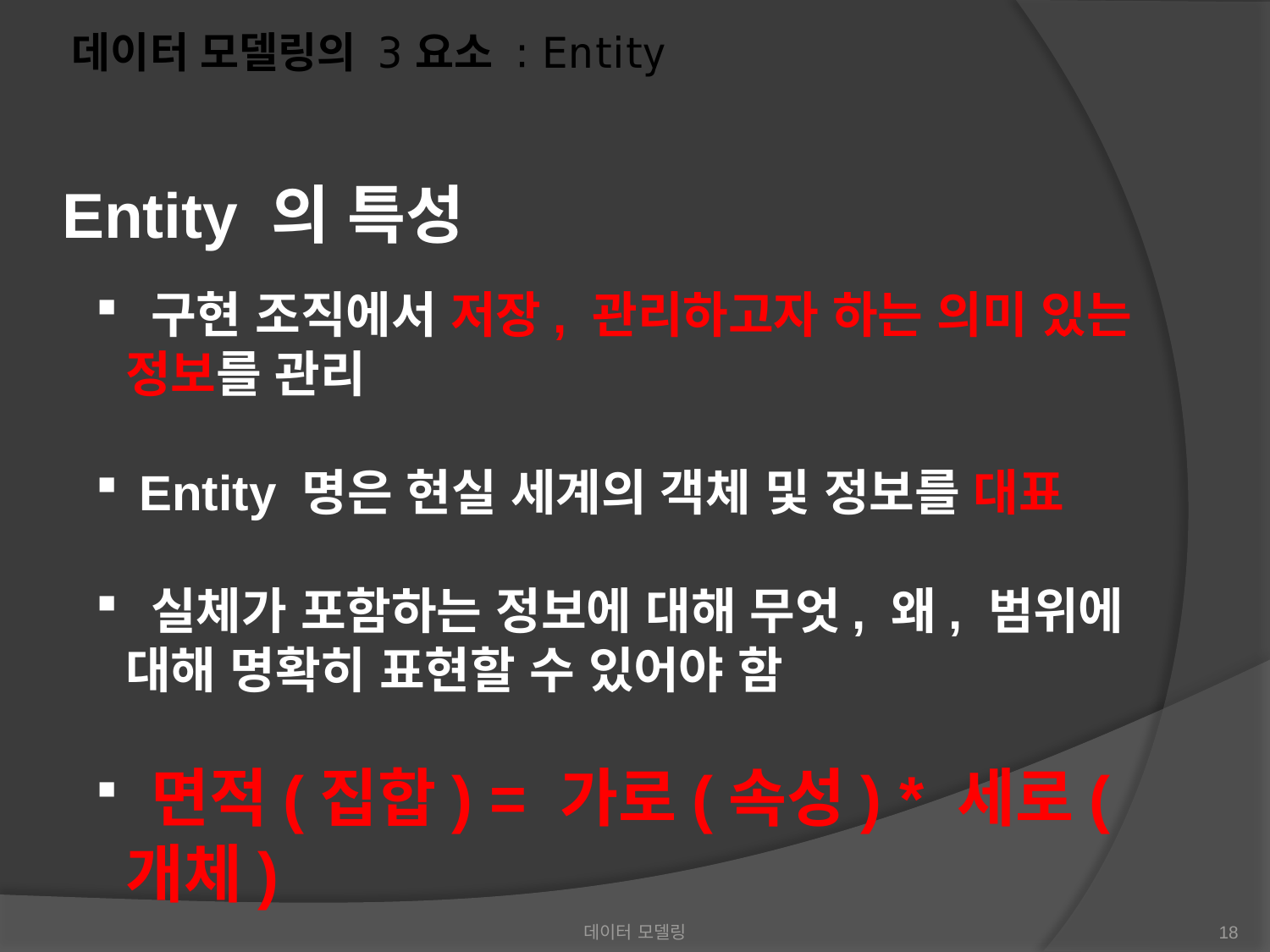

데이터 모델링의 3요소 : Entity
Entity 의 특성
 구현 조직에서 저장, 관리하고자 하는 의미 있는 정보를 관리

 Entity 명은 현실 세계의 객체 및 정보를 대표

 실체가 포함하는 정보에 대해 무엇, 왜, 범위에 대해 명확히 표현할 수 있어야 함

 면적(집합) = 가로(속성) * 세로(개체)
데이터 모델링
18